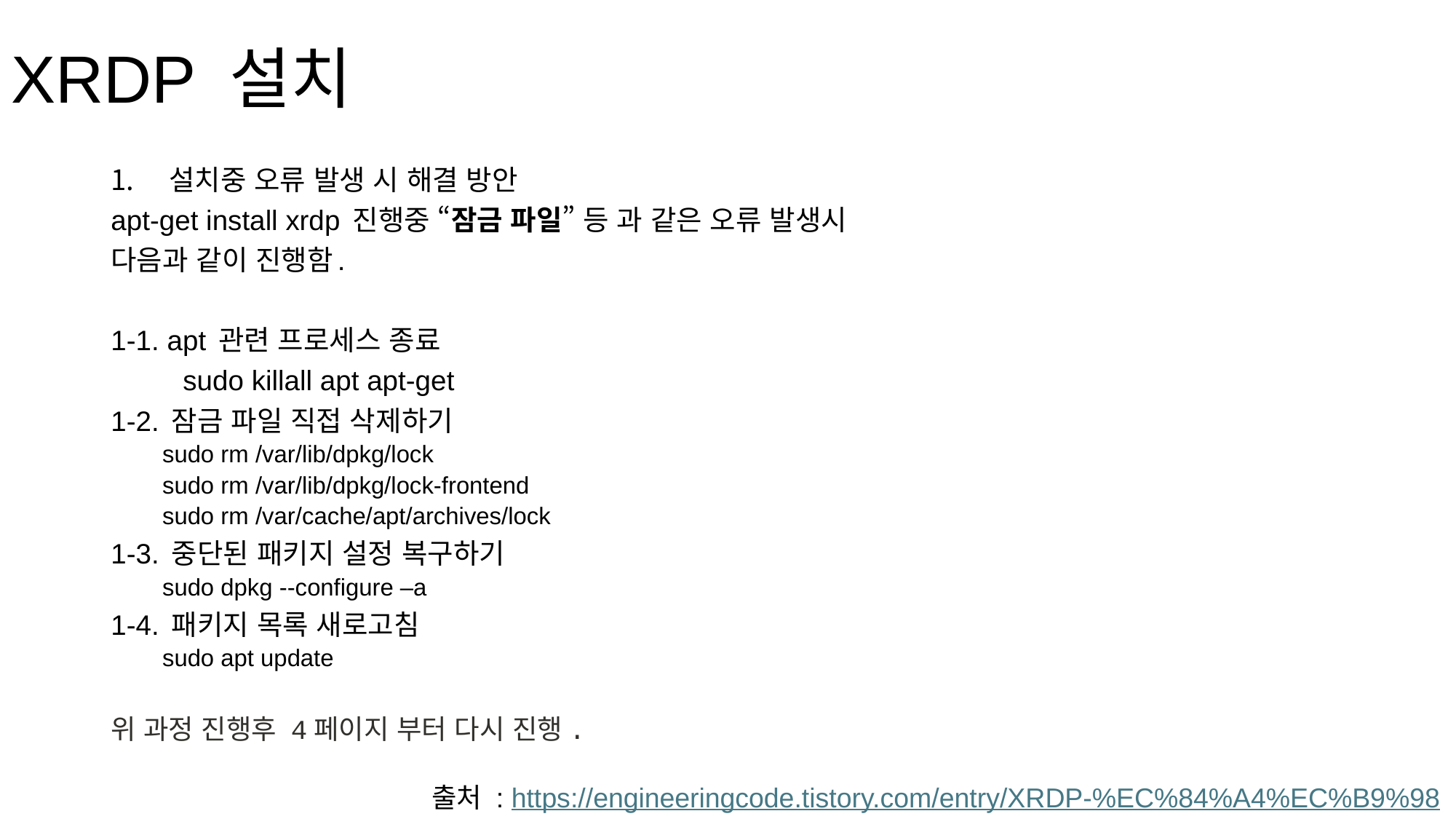

# XRDP 설치
설치중 오류 발생 시 해결 방안
apt-get install xrdp 진행중 “잠금 파일” 등 과 같은 오류 발생시
다음과 같이 진행함.

1-1. apt 관련 프로세스 종료
	sudo killall apt apt-get
1-2. 잠금 파일 직접 삭제하기
sudo rm /var/lib/dpkg/lock
sudo rm /var/lib/dpkg/lock-frontend
sudo rm /var/cache/apt/archives/lock
1-3. 중단된 패키지 설정 복구하기
sudo dpkg --configure –a
1-4. 패키지 목록 새로고침
sudo apt update
위 과정 진행후 4페이지 부터 다시 진행.
출처 : https://engineeringcode.tistory.com/entry/XRDP-%EC%84%A4%EC%B9%98